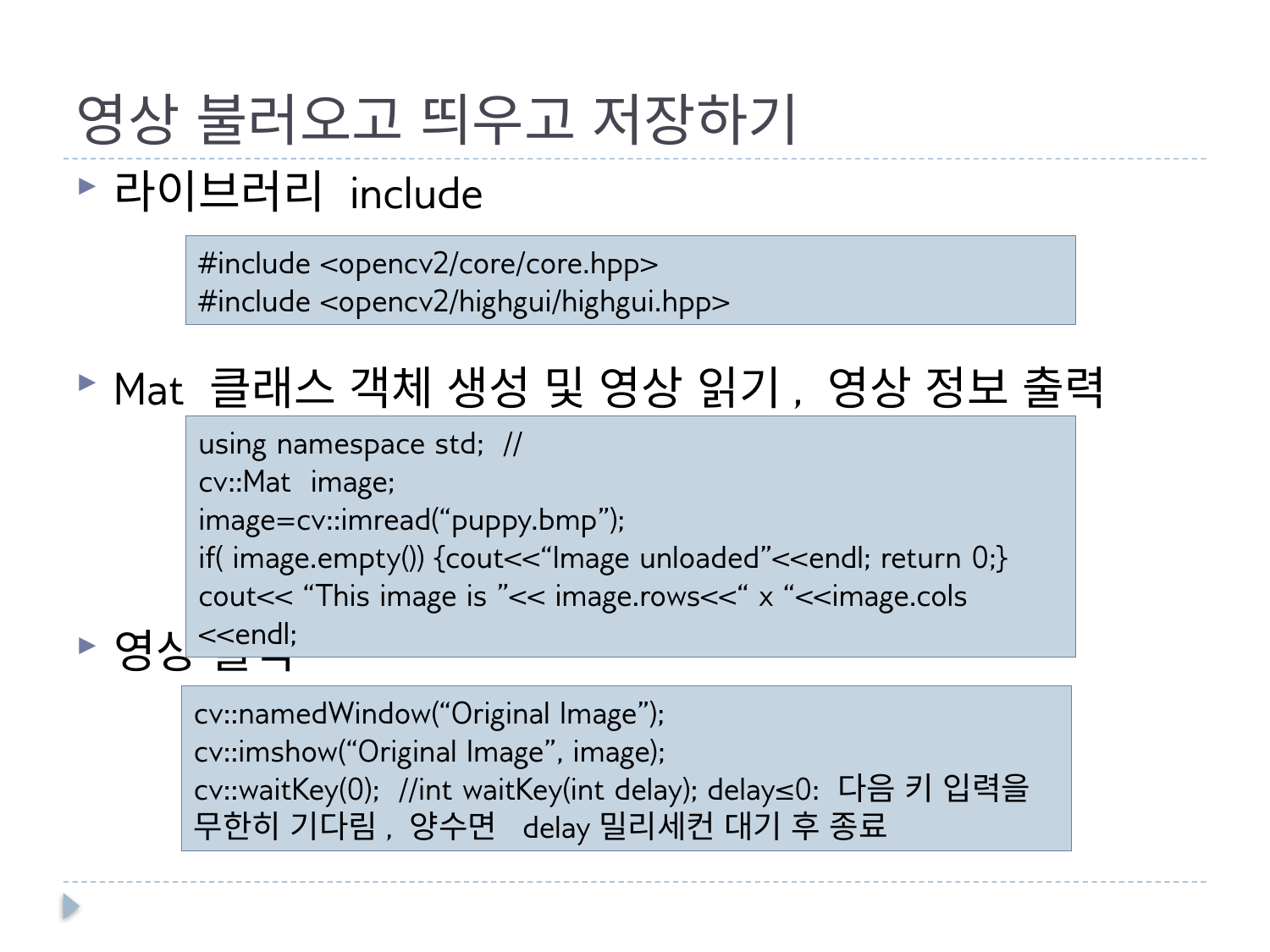

# 영상 불러오고 띄우고 저장하기
라이브러리 include

Mat 클래스 객체 생성 및 영상 읽기, 영상 정보 출력

영상 출력
#include <opencv2/core/core.hpp>
#include <opencv2/highgui/highgui.hpp>
using namespace std;  //
cv::Mat  image;
image=cv::imread(“puppy.bmp”);
if( image.empty()) {cout<<“Image unloaded”<<endl; return 0;}
cout<< “This image is ”<< image.rows<<“ x “<<image.cols <<endl;
cv::namedWindow(“Original Image”);
cv::imshow(“Original Image”, image);
cv::waitKey(0);  //int waitKey(int delay); delay≤0: 다음 키 입력을 무한히 기다림, 양수면  delay밀리세컨 대기 후 종료